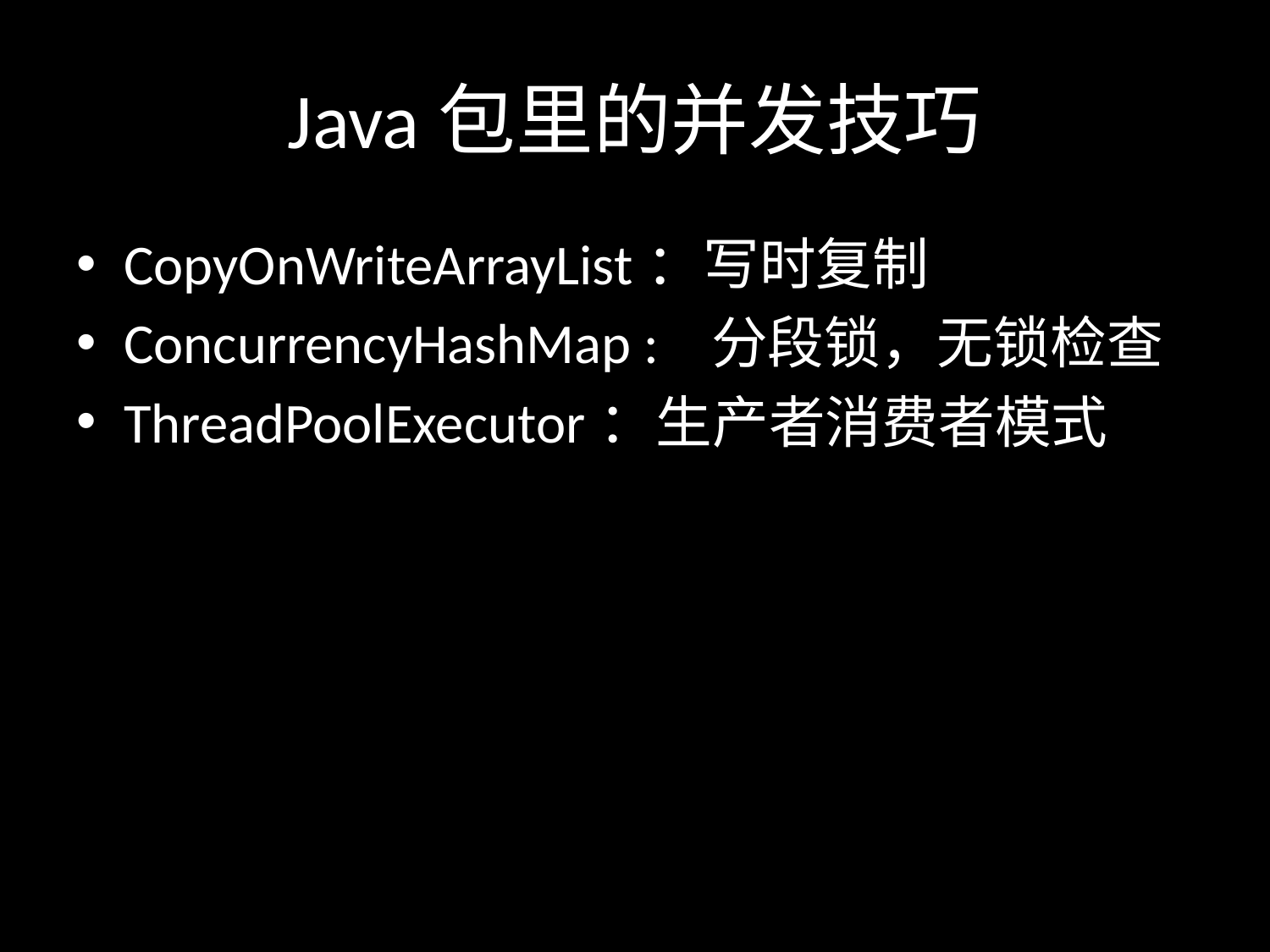

# Java包里的并发技巧
CopyOnWriteArrayList：写时复制
ConcurrencyHashMap :   分段锁，无锁检查
ThreadPoolExecutor：生产者消费者模式